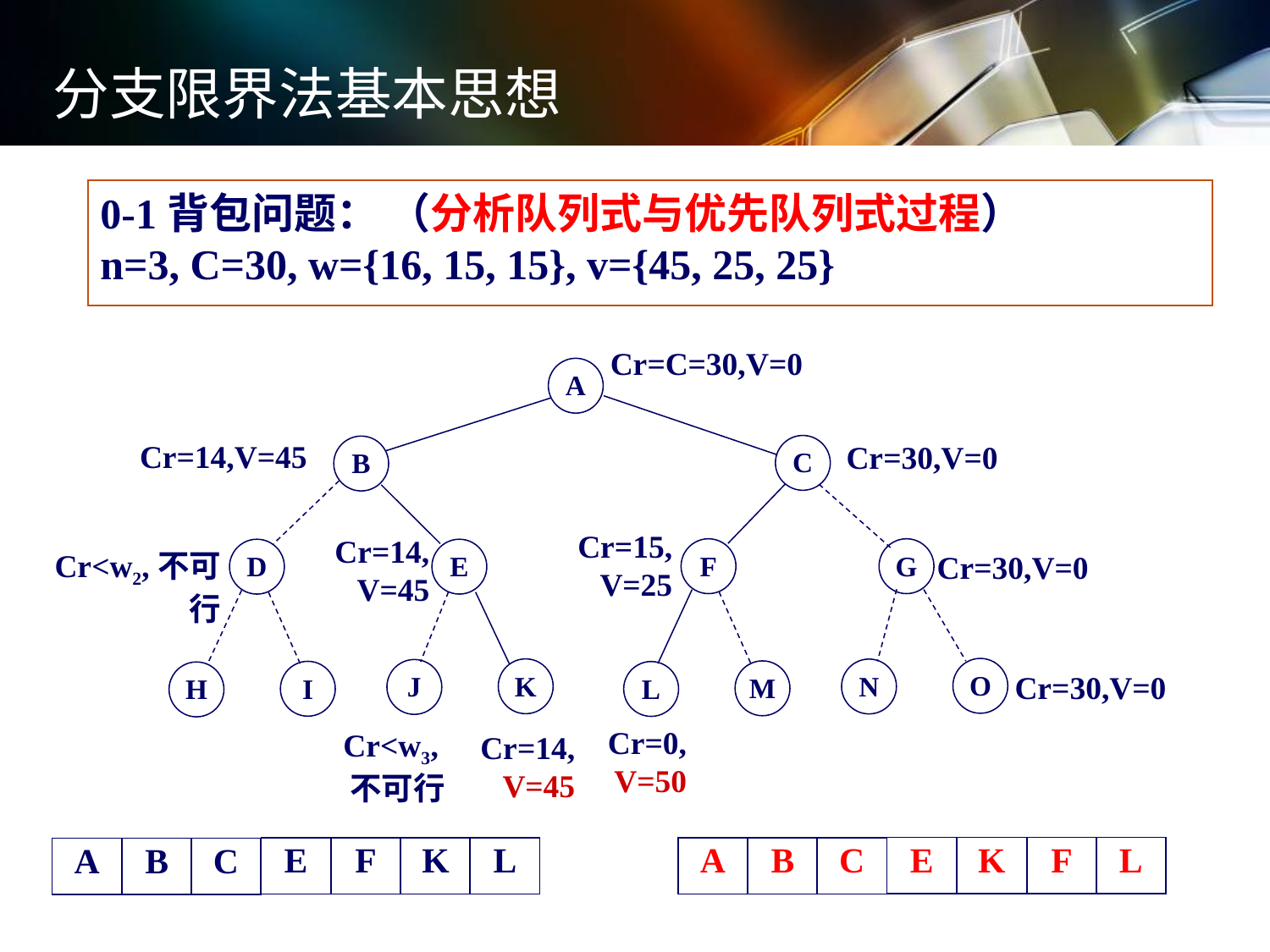

分支限界法基本思想
0-1背包问题： （分析队列式与优先队列式过程）
n=3, C=30, w={16, 15, 15}, v={45, 25, 25}

Cr=C=30,V=0

A

C

B
Cr=14,V=45
Cr=30,V=0

Cr=15,V=25
Cr=14,V=45

F

G

D

E
Cr<w2,不可行
Cr=30,V=0

O

K

N

J

M

I

L

H
Cr=30,V=0
Cr=0,V=50
Cr<w3,不可行
Cr=14,V=45
F
L
E
K
K
L
B
C
E
F
A
B
C
A